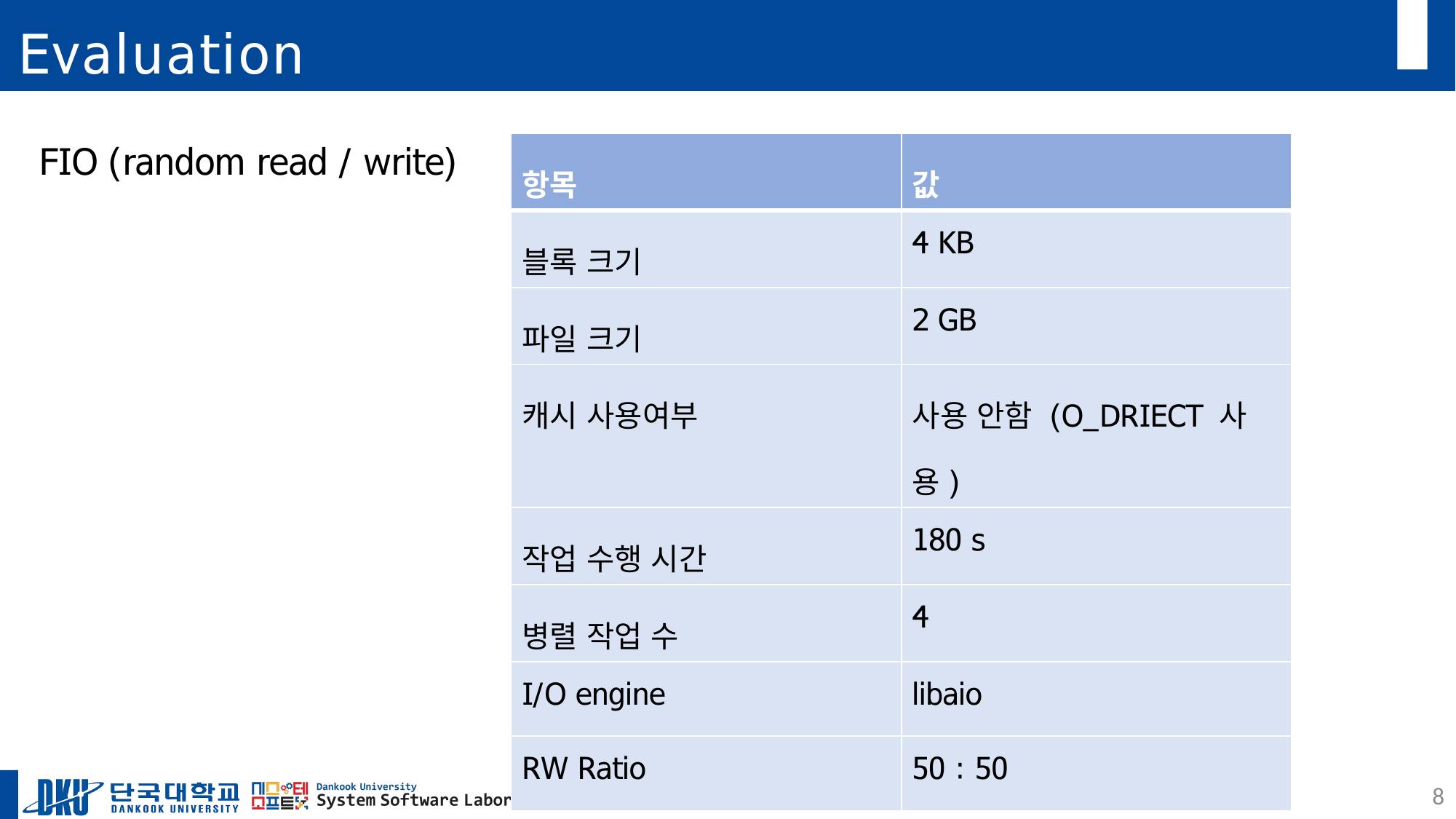

# Evaluation
FIO (random read / write)
| 항목 | 값 |
| --- | --- |
| 블록 크기 | 4 KB |
| 파일 크기 | 2 GB |
| 캐시 사용여부 | 사용 안함 (O\_DRIECT 사용) |
| 작업 수행 시간 | 180 s |
| 병렬 작업 수 | 4 |
| I/O engine | libaio |
| RW Ratio | 50 : 50 |
8